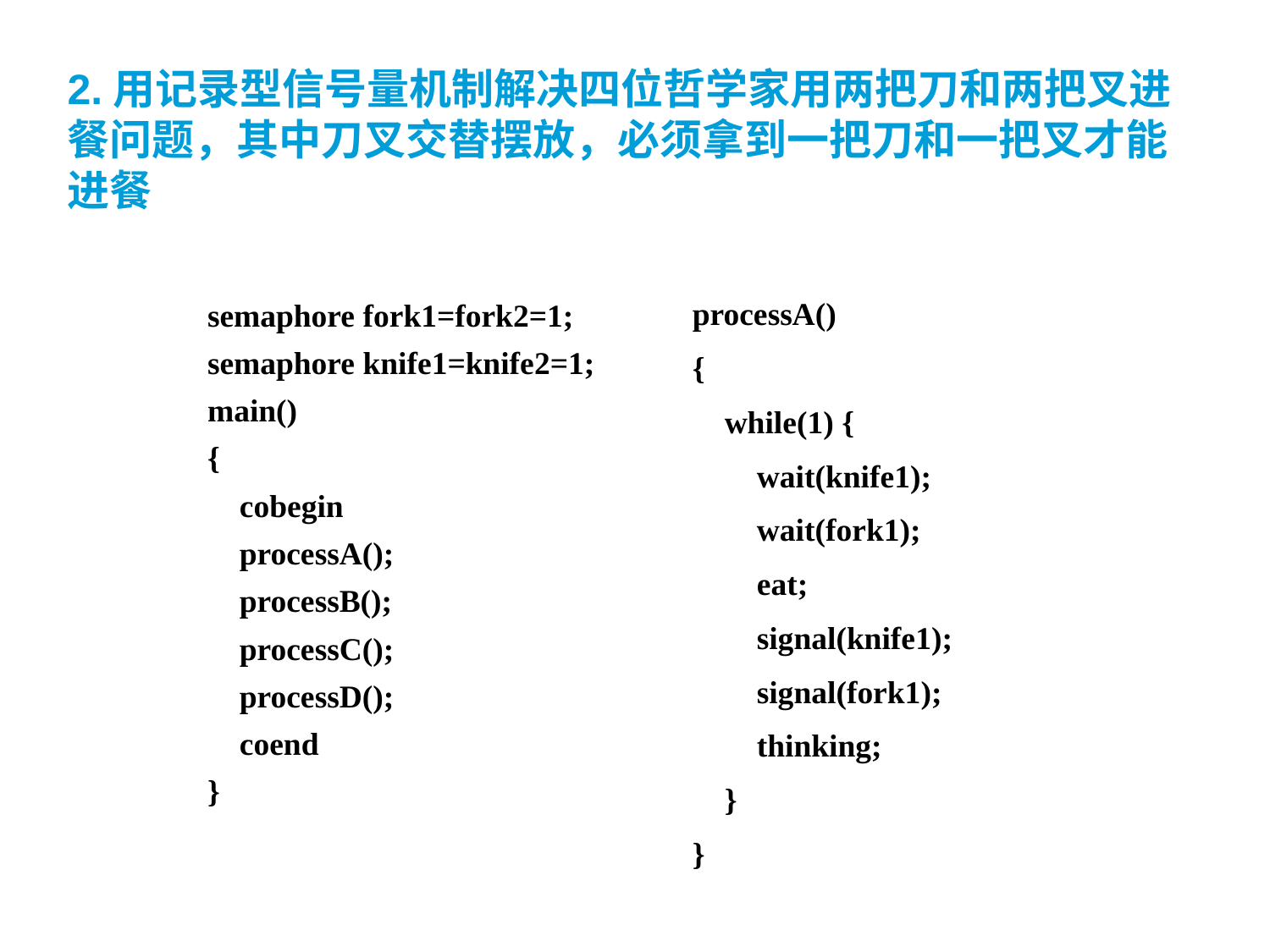

2.用记录型信号量机制解决四位哲学家用两把刀和两把叉进餐问题，其中刀叉交替摆放，必须拿到一把刀和一把叉才能进餐
processA()
{
    while(1) {
        wait(knife1);
        wait(fork1);
        eat;
        signal(knife1);
        signal(fork1);
        thinking;
    }
}
semaphore fork1=fork2=1;
semaphore knife1=knife2=1;
main()
{
    cobegin
    processA();
    processB();
    processC();
    processD();
    coend
}